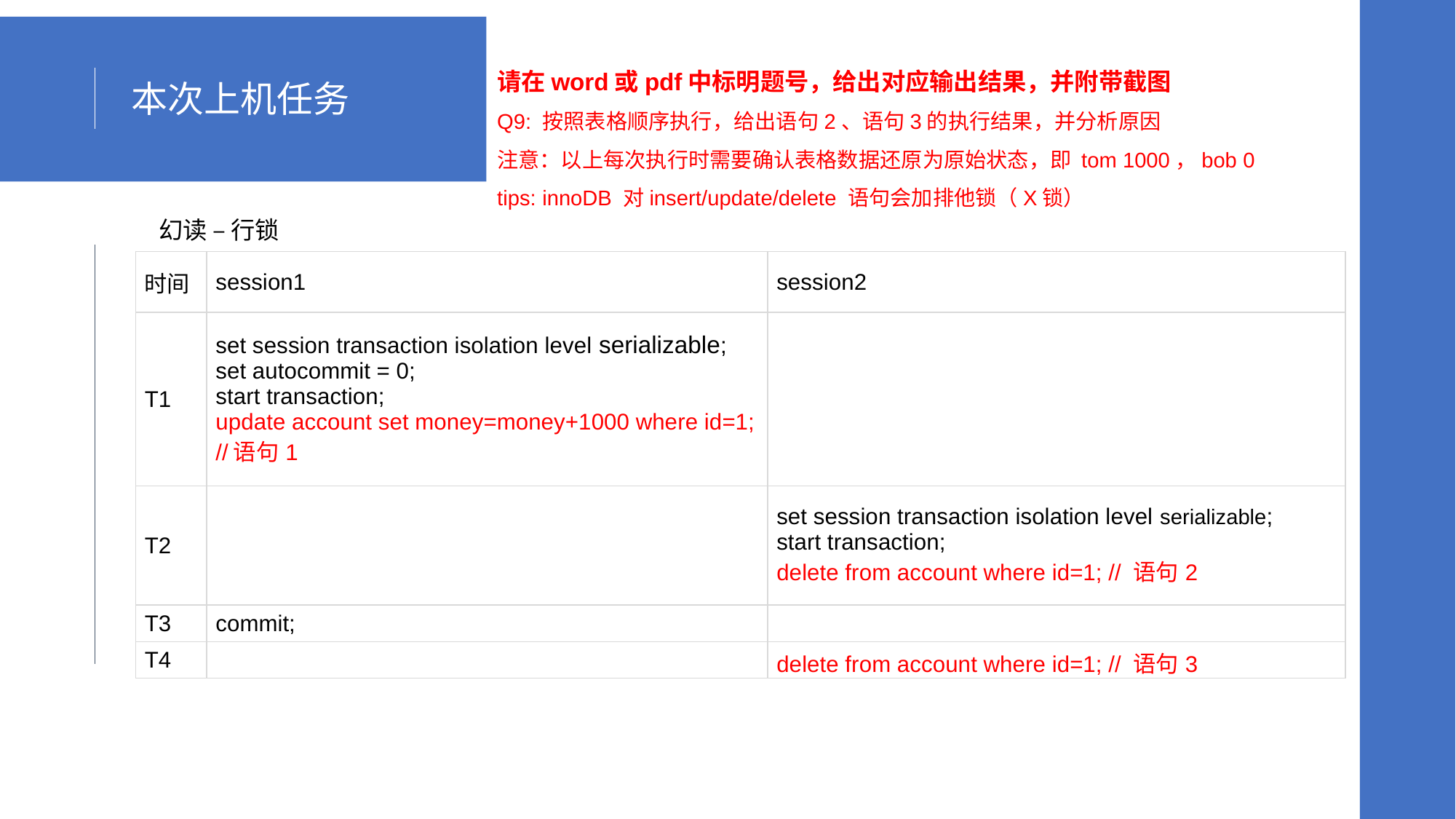

请在word或pdf中标明题号，给出对应输出结果，并附带截图
Q9: 按照表格顺序执行，给出语句2、语句3的执行结果，并分析原因
注意：以上每次执行时需要确认表格数据还原为原始状态，即 tom 1000，bob 0
tips: innoDB 对insert/update/delete 语句会加排他锁（X锁）
 本次上机任务
幻读 – 行锁
| 时间 | session1 | session2 |
| --- | --- | --- |
| T1 | set session transaction isolation level serializable; set autocommit = 0; start transaction; update account set money=money+1000 where id=1; //语句1 |  |
| T2 |  | set session transaction isolation level serializable; start transaction; delete from account where id=1; // 语句2 |
| T3 | commit; |  |
| T4 |  | delete from account where id=1; // 语句3 |